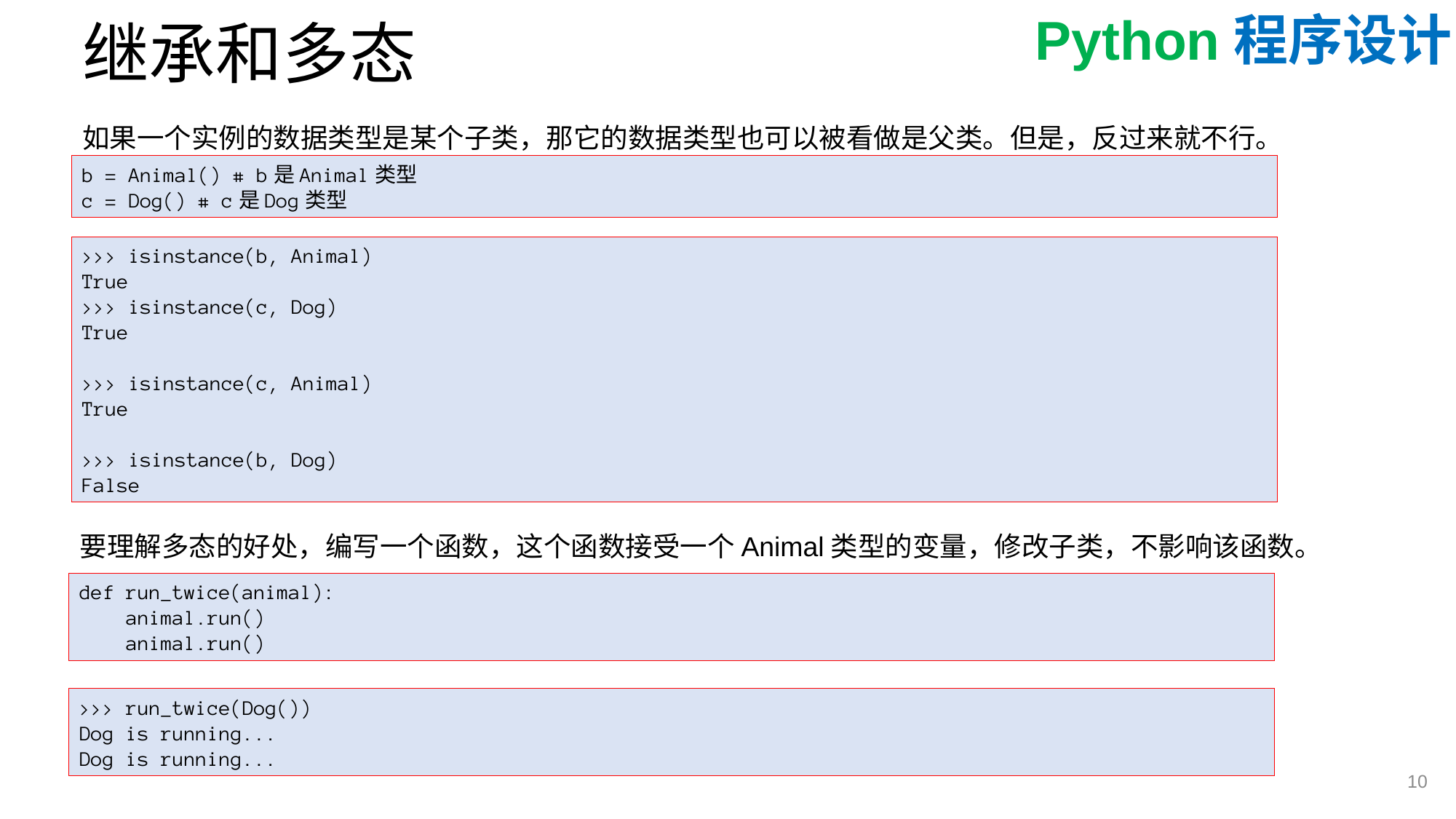

# 继承和多态
如果一个实例的数据类型是某个子类，那它的数据类型也可以被看做是父类。但是，反过来就不行。
b = Animal() # b是Animal类型
c = Dog() # c是Dog类型
>>> isinstance(b, Animal)
True
>>> isinstance(c, Dog)
True

>>> isinstance(c, Animal)
True

>>> isinstance(b, Dog)
False
要理解多态的好处，编写一个函数，这个函数接受一个Animal类型的变量，修改子类，不影响该函数。
def run_twice(animal):
    animal.run()
    animal.run()
>>> run_twice(Dog())
Dog is running...
Dog is running...
10